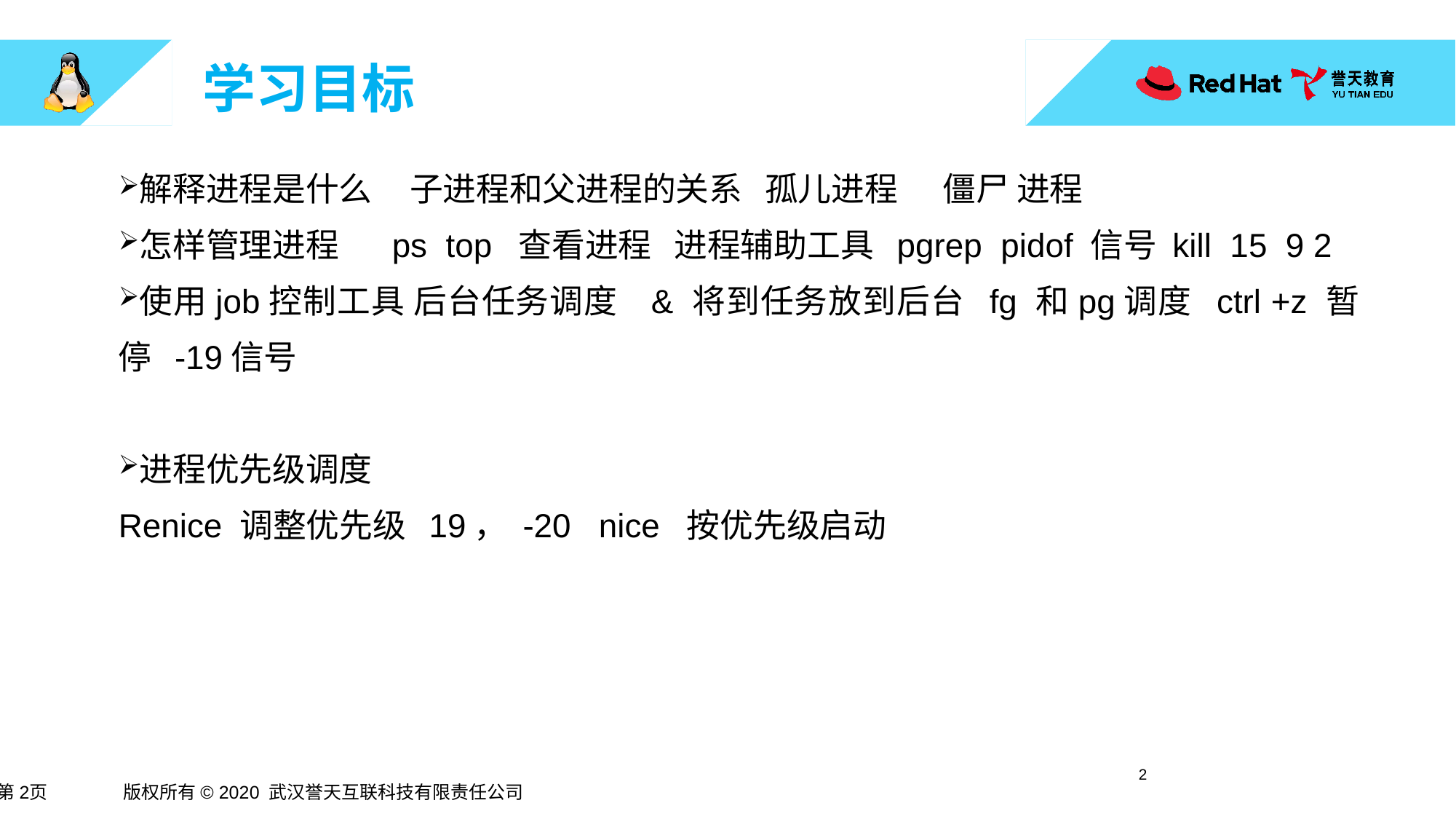

解释进程是什么     子进程和父进程的关系   孤儿进程      僵尸 进程
怎样管理进程      ps  top  查看进程   进程辅助工具  pgrep  pidof 信号 kill  15  9 2
使用job控制工具 后台任务调度   & 将到任务放到后台  fg 和pg调度  ctrl +z 暂停  -19信号

进程优先级调度
Renice 调整优先级  19， -20   nice  按优先级启动

2